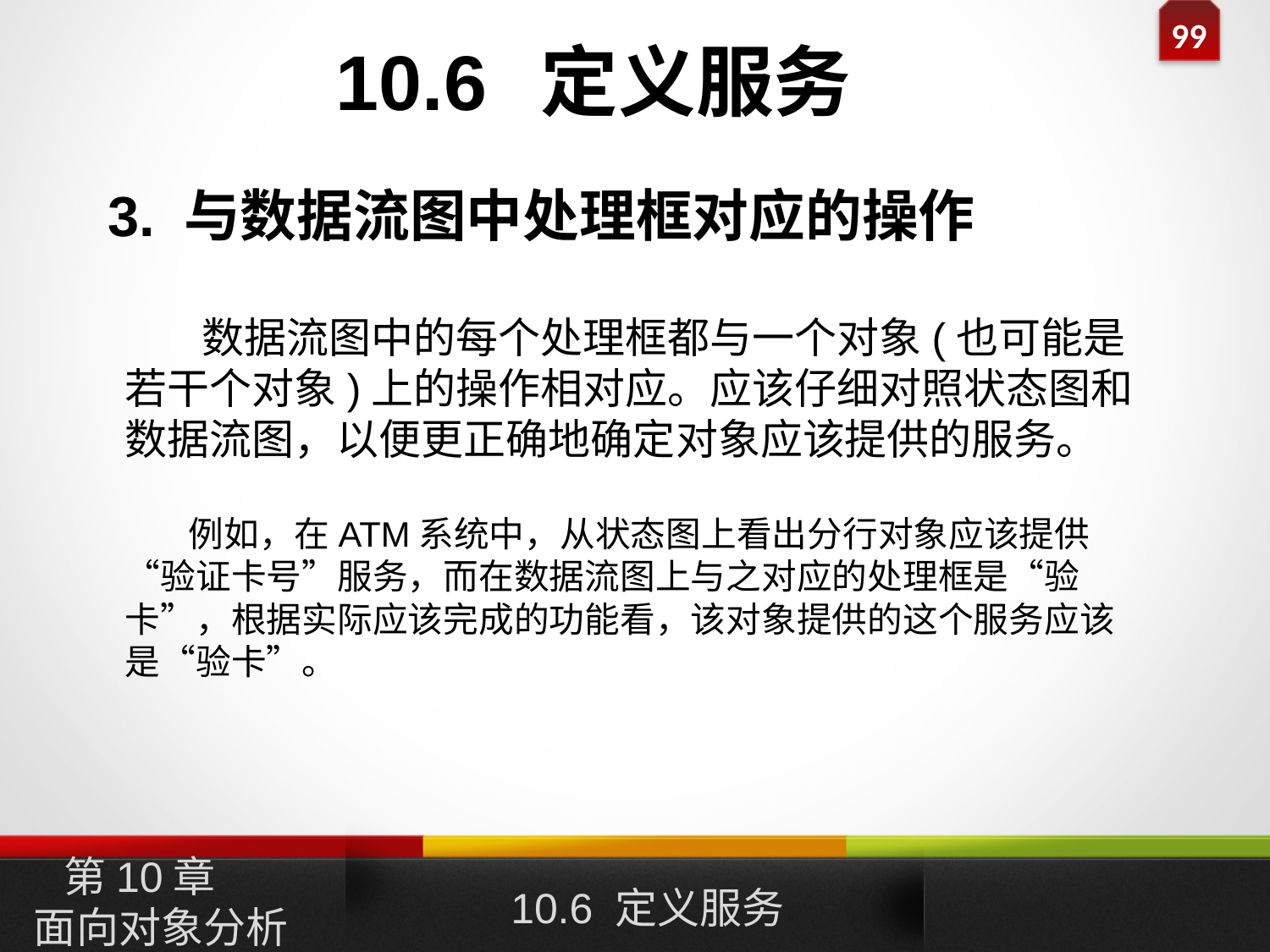

10.6  定义服务
3. 与数据流图中处理框对应的操作
       数据流图中的每个处理框都与一个对象(也可能是若干个对象)上的操作相对应。应该仔细对照状态图和数据流图，以便更正确地确定对象应该提供的服务。
       例如，在ATM系统中，从状态图上看出分行对象应该提供“验证卡号”服务，而在数据流图上与之对应的处理框是“验卡”，根据实际应该完成的功能看，该对象提供的这个服务应该是“验卡”。
10.6 定义服务